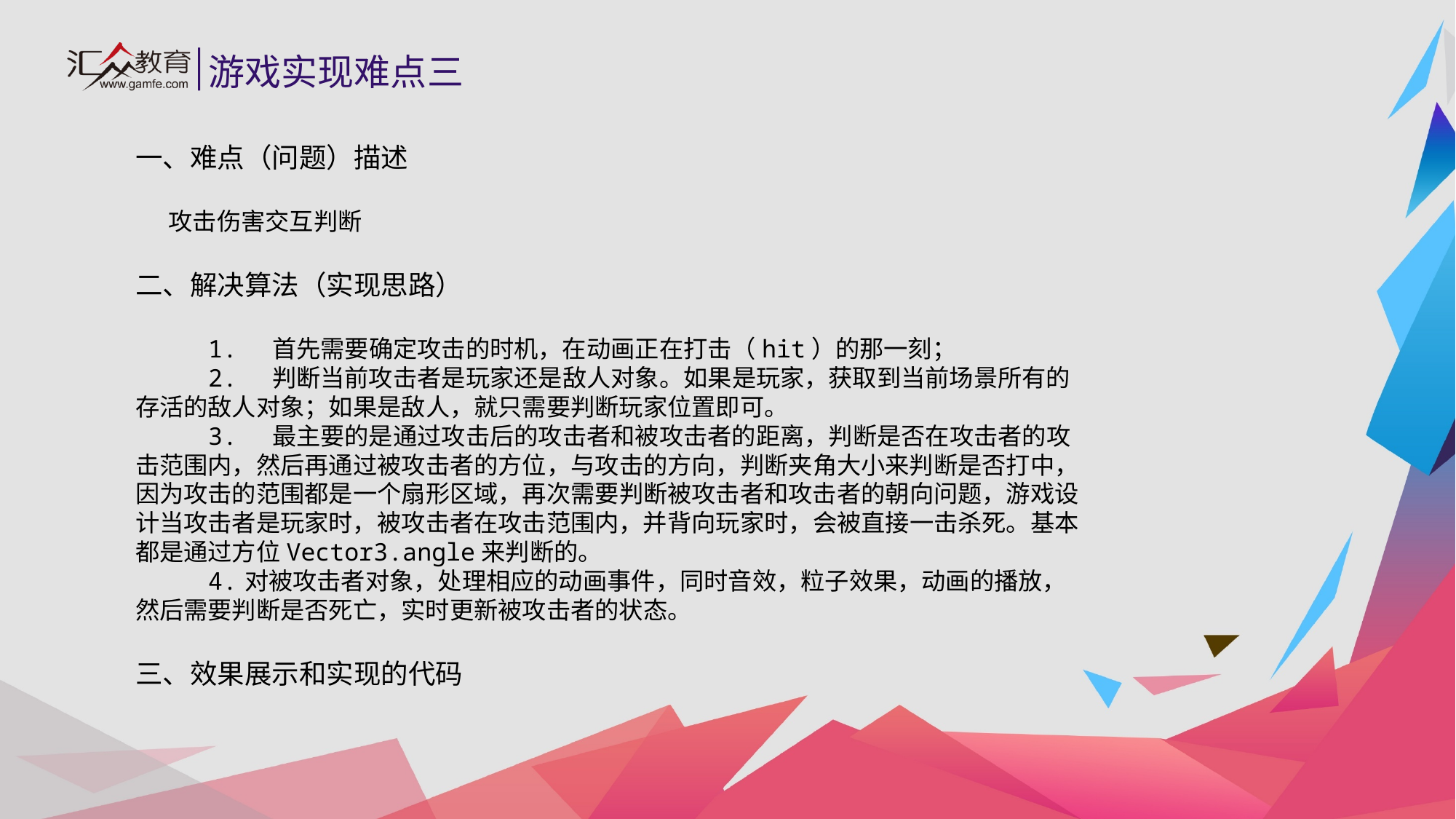

游戏实现难点三

一、难点（问题）描述

     攻击伤害交互判断

二、解决算法（实现思路）

     1.  首先需要确定攻击的时机，在动画正在打击（hit）的那一刻；
     2.  判断当前攻击者是玩家还是敌人对象。如果是玩家，获取到当前场景所有的存活的敌人对象；如果是敌人，就只需要判断玩家位置即可。
     3.  最主要的是通过攻击后的攻击者和被攻击者的距离，判断是否在攻击者的攻击范围内，然后再通过被攻击者的方位，与攻击的方向，判断夹角大小来判断是否打中，因为攻击的范围都是一个扇形区域，再次需要判断被攻击者和攻击者的朝向问题，游戏设计当攻击者是玩家时，被攻击者在攻击范围内，并背向玩家时，会被直接一击杀死。基本都是通过方位Vector3.angle来判断的。
     4.	对被攻击者对象，处理相应的动画事件，同时音效，粒子效果，动画的播放，然后需要判断是否死亡，实时更新被攻击者的状态。

三、效果展示和实现的代码